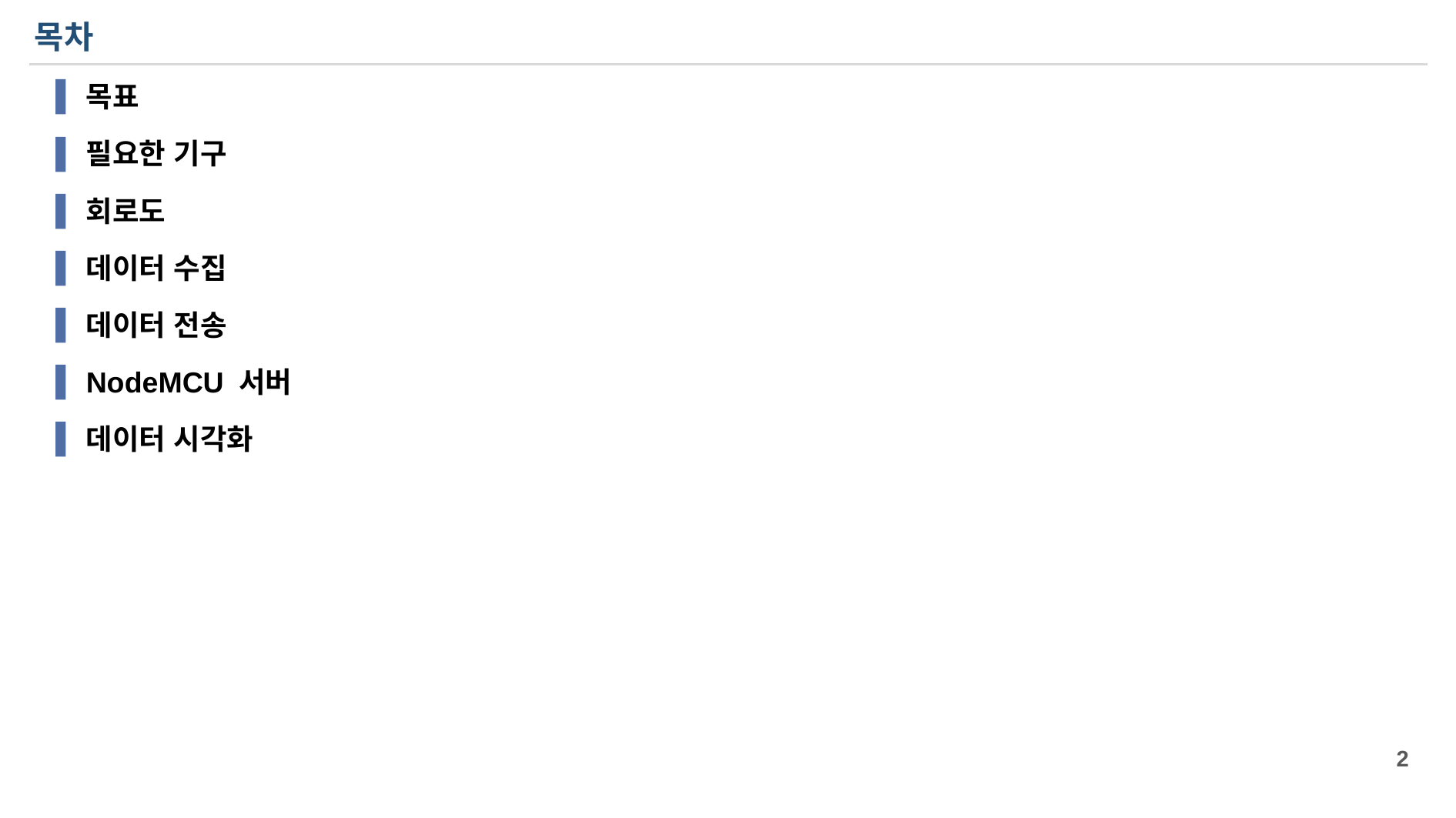

# 목차
목표
필요한 기구
회로도
데이터 수집
데이터 전송
NodeMCU 서버
데이터 시각화

2